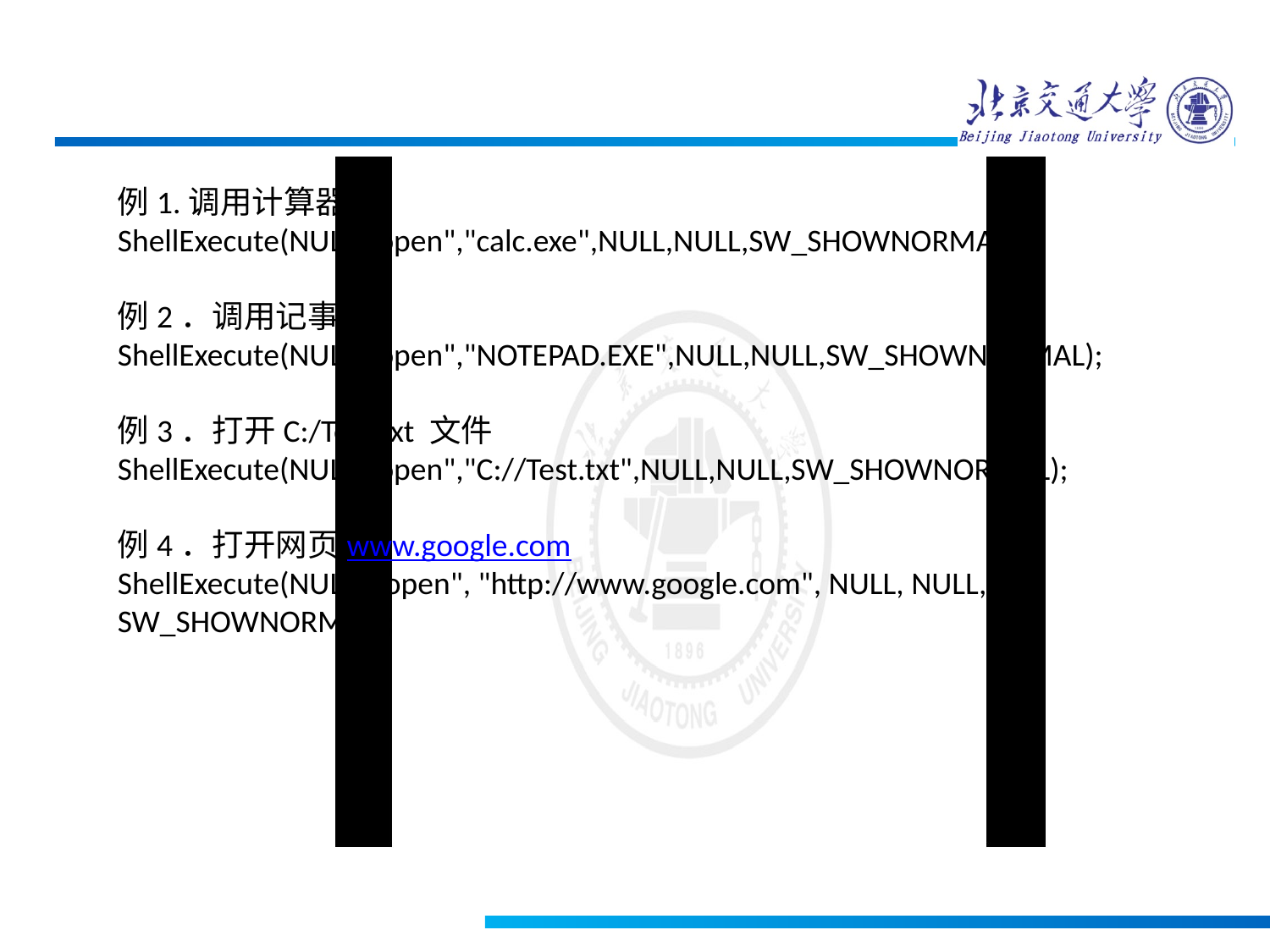

例1.调用计算器：
ShellExecute(NULL,"open","calc.exe",NULL,NULL,SW_SHOWNORMAL);

例2．调用记事本：
ShellExecute(NULL,"open","NOTEPAD.EXE",NULL,NULL,SW_SHOWNORMAL);

例3．打开C:/Test.txt 文件
ShellExecute(NULL,"open","C://Test.txt",NULL,NULL,SW_SHOWNORMAL);

例4．打开网页www.google.com
ShellExecute(NULL, "open", "http://www.google.com", NULL, NULL, SW_SHOWNORMAL);